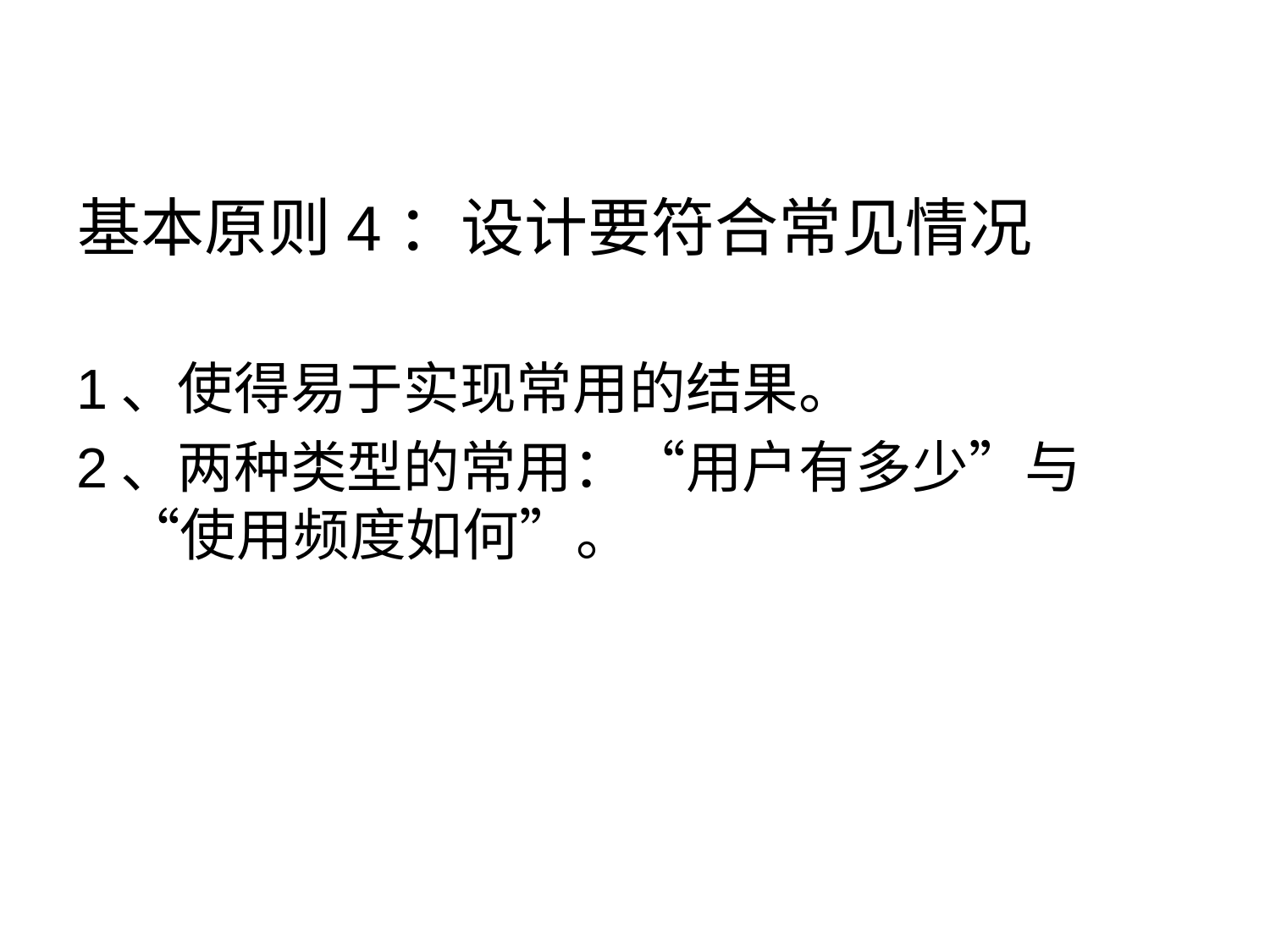

基本原则4：设计要符合常见情况
1、使得易于实现常用的结果。
2、两种类型的常用：“用户有多少”与“使用频度如何”。